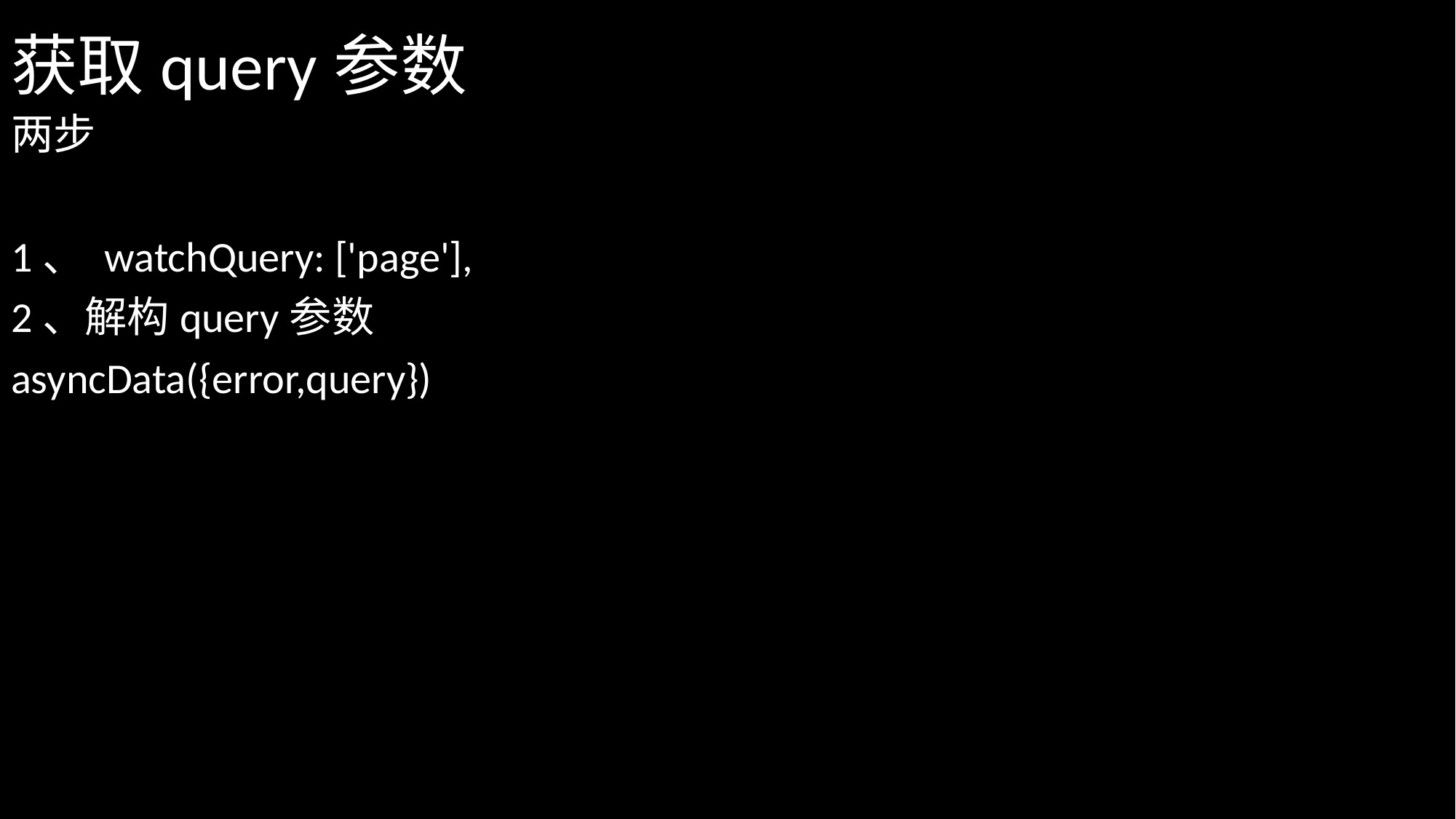

# 获取query参数
两步

1、 watchQuery: ['page'],
2、解构query参数
asyncData({error,query})